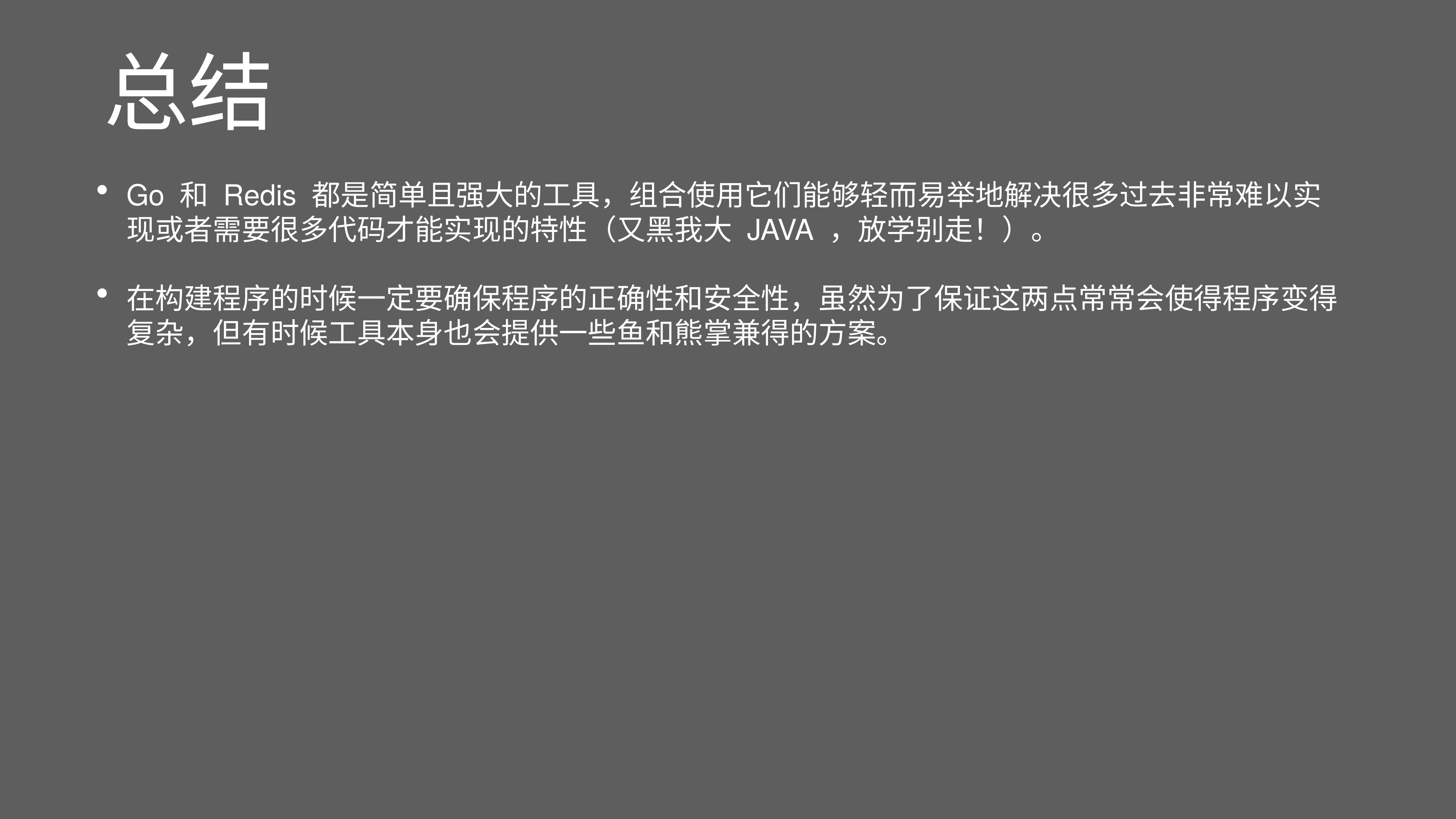

# 总结
Go 和 Redis 都是简单且强大的工具，组合使用它们能够轻而易举地解决很多过去非常难以实现或者需要很多代码才能实现的特性（又黑我大 JAVA ，放学别走！）。
在构建程序的时候一定要确保程序的正确性和安全性，虽然为了保证这两点常常会使得程序变得复杂，但有时候工具本身也会提供一些鱼和熊掌兼得的方案。